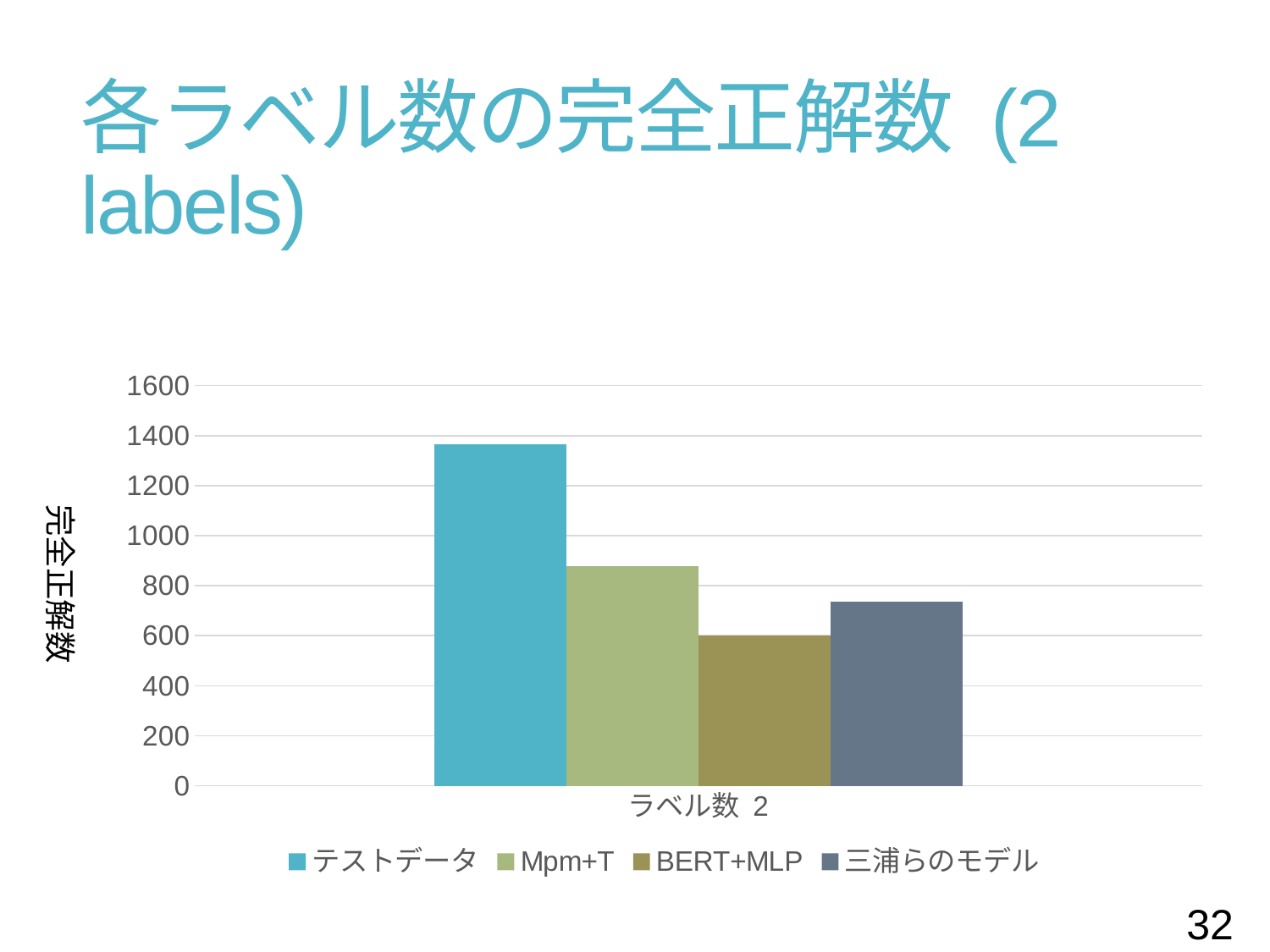

# 各ラベル数の完全正解数 (2 labels)

### Chart

| Category | テストデータ | Mpm+T | BERT+MLP | 三浦らのモデル |
|---|---|---|---|---|
| ラベル数 2 | 1364.0 | 879.0 | 600.0 | 737.0 |
完全正解数
32